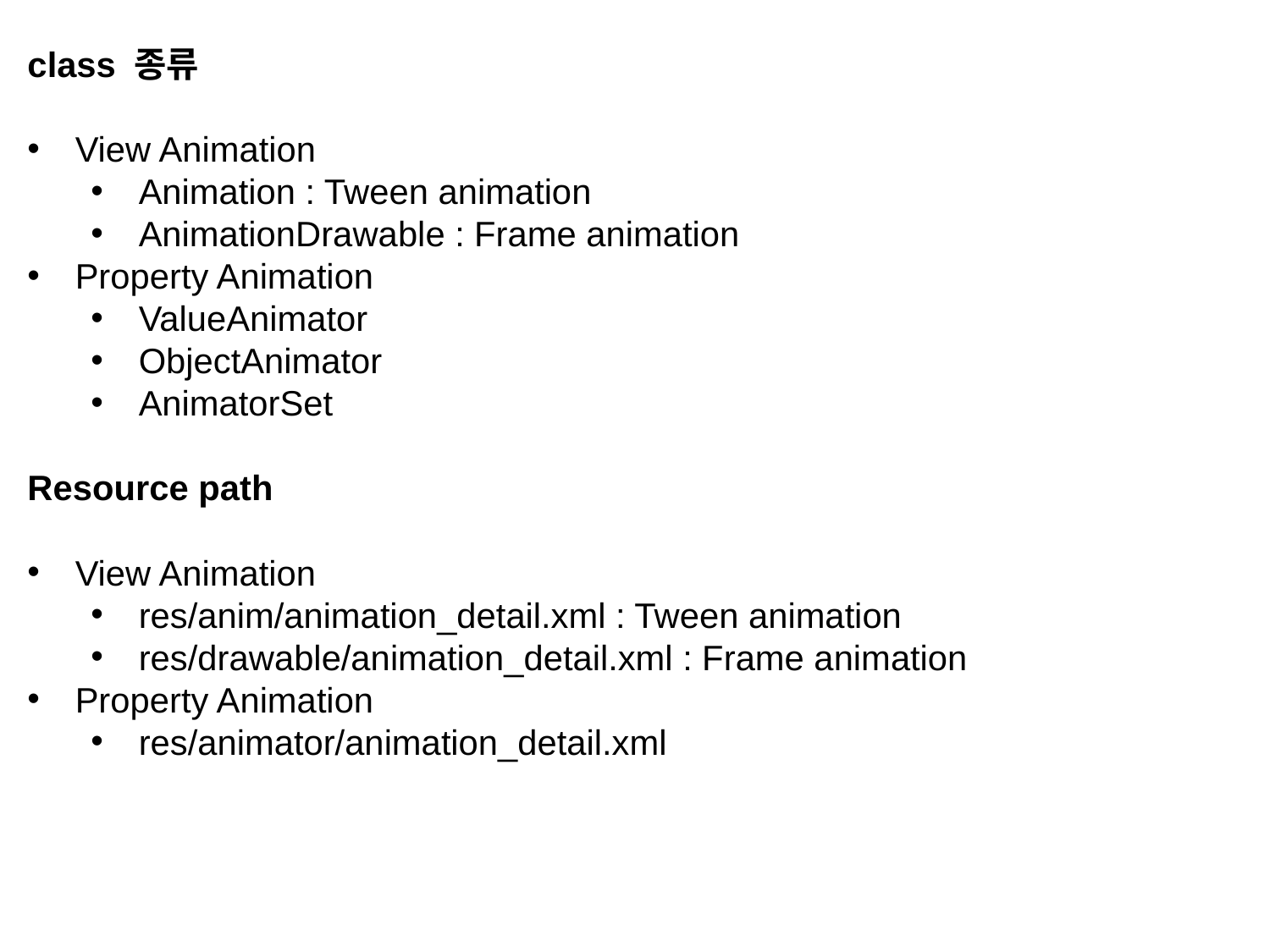

class 종류

View Animation
Animation : Tween animation
AnimationDrawable : Frame animation
Property Animation
ValueAnimator
ObjectAnimator
AnimatorSet

Resource path

View Animation
res/anim/animation_detail.xml : Tween animation
res/drawable/animation_detail.xml : Frame animation
Property Animation
res/animator/animation_detail.xml